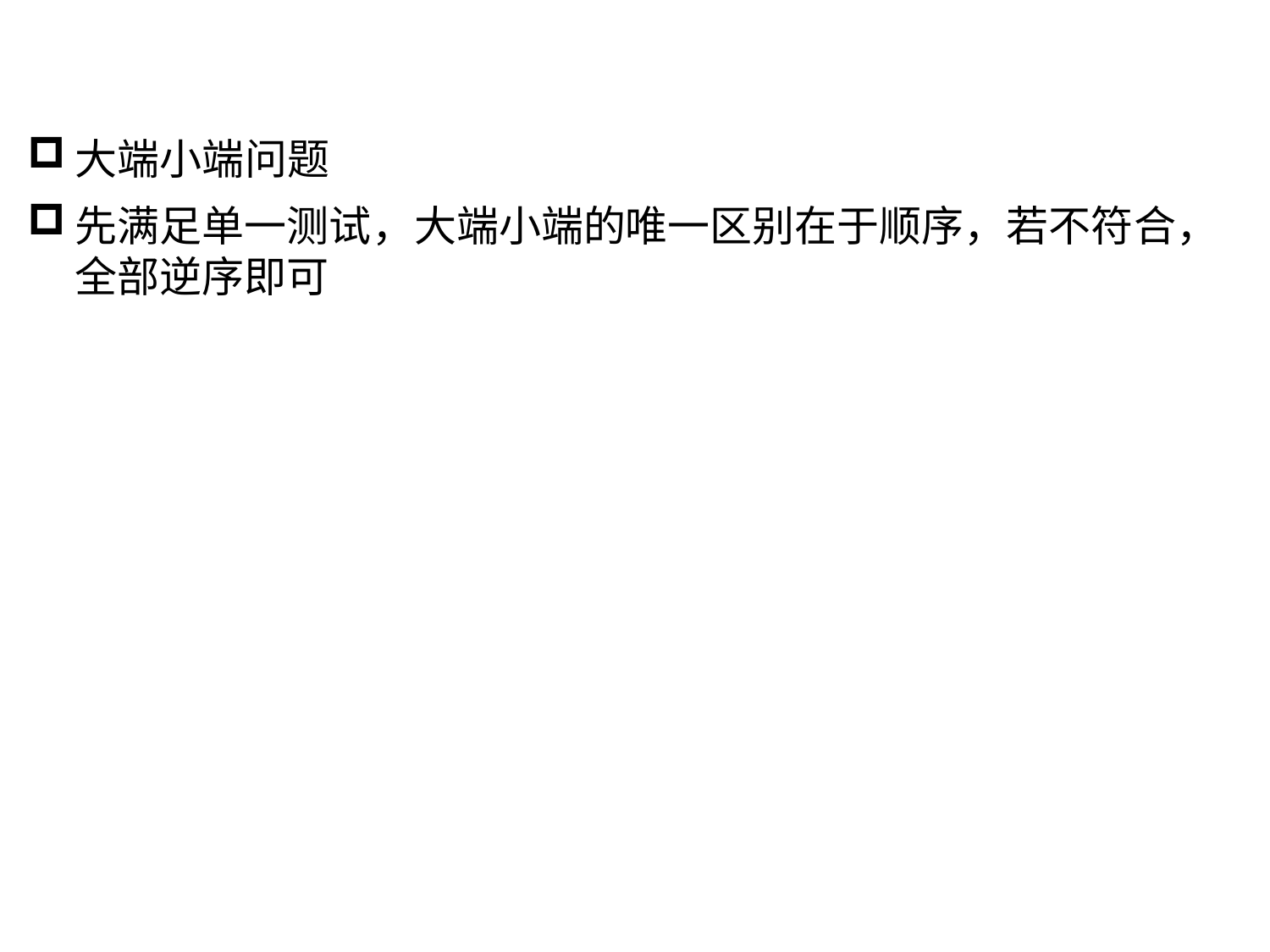

#
大端小端问题
先满足单一测试，大端小端的唯一区别在于顺序，若不符合，全部逆序即可